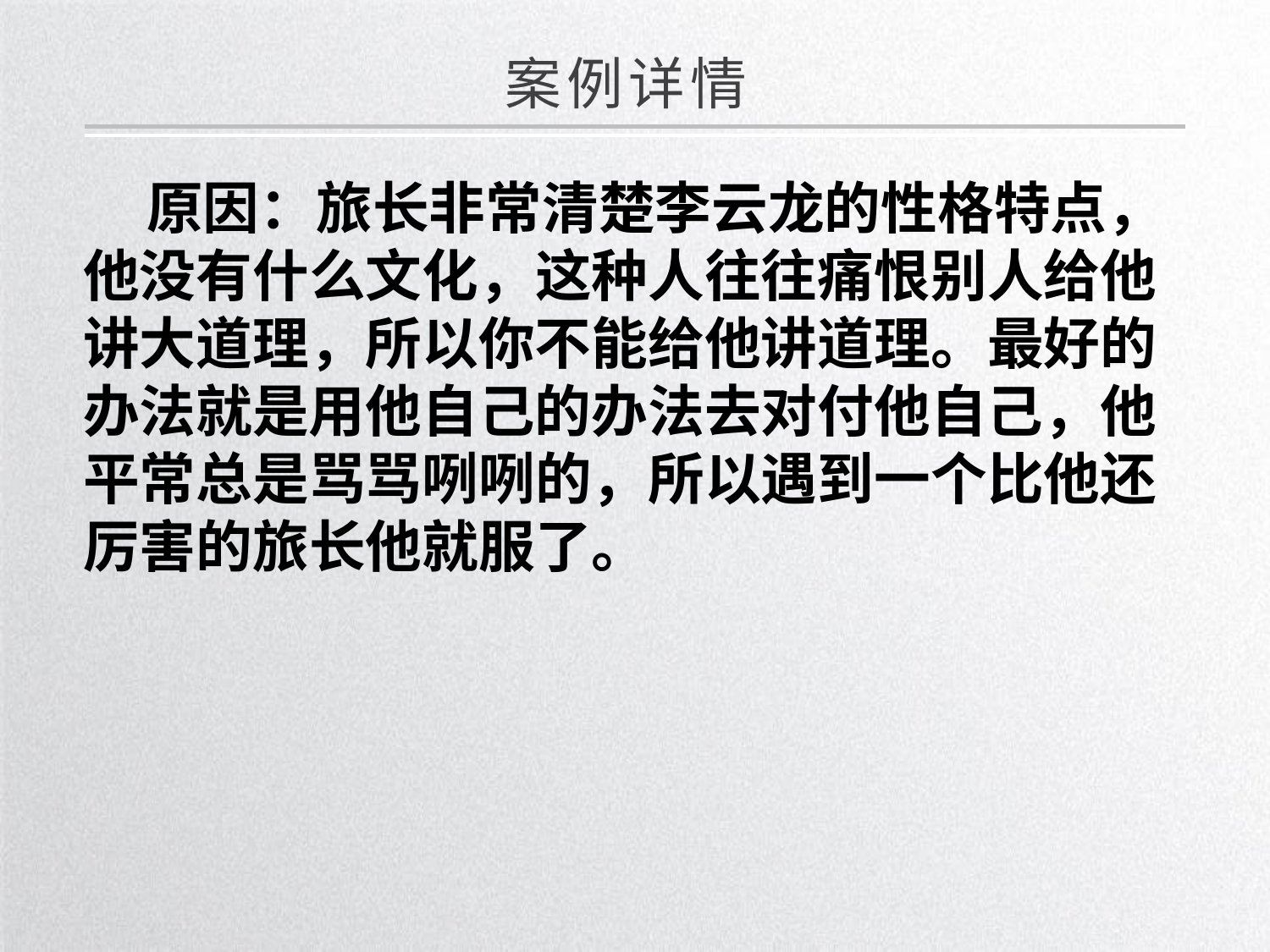

案例详情
原因：旅长非常清楚李云龙的性格特点，他没有什么文化，这种人往往痛恨别人给他讲大道理，所以你不能给他讲道理。最好的办法就是用他自己的办法去对付他自己，他平常总是骂骂咧咧的，所以遇到一个比他还厉害的旅长他就服了。